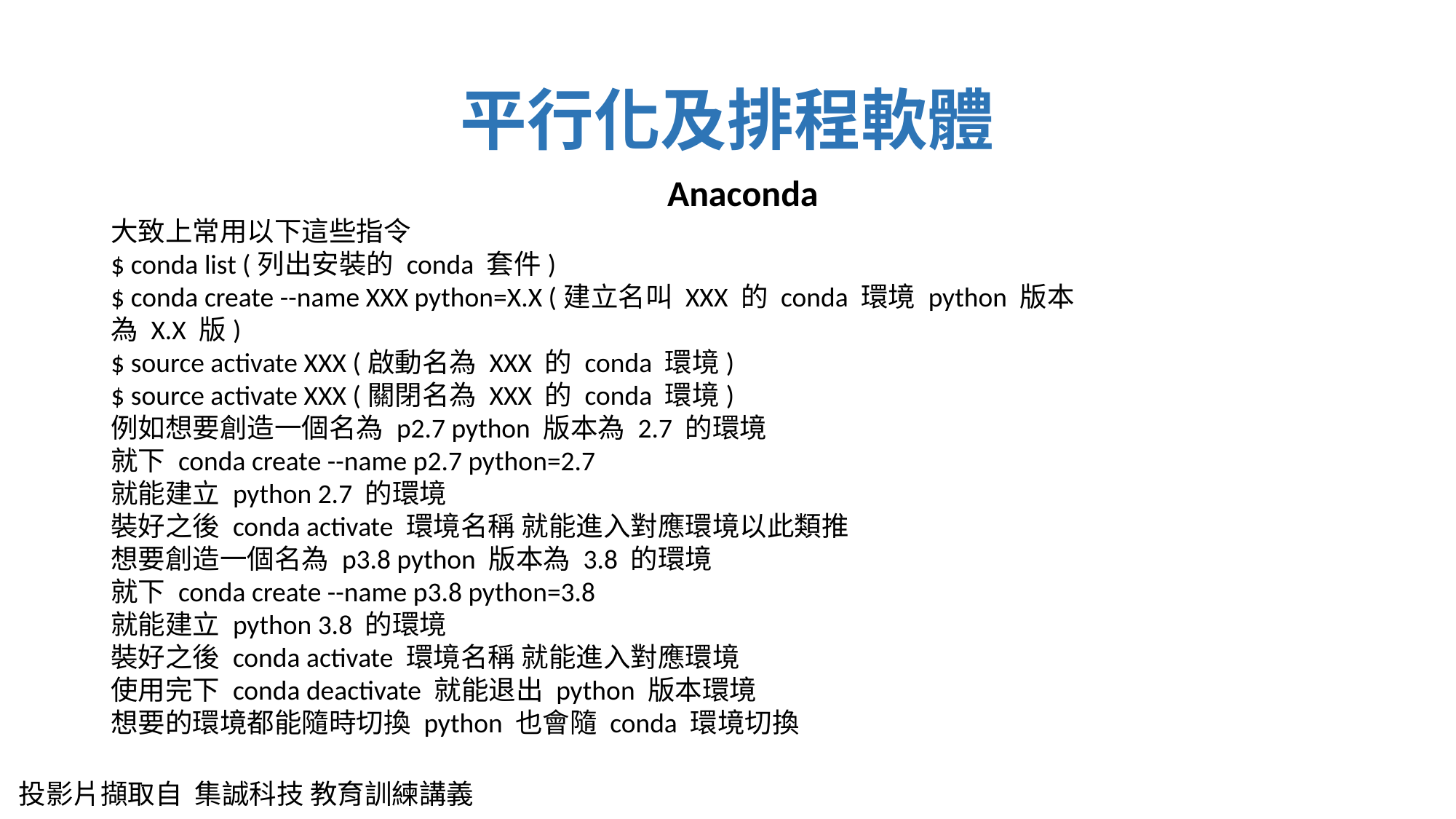

# 平行化及排程軟體

Anaconda
大致上常用以下這些指令
$ conda list (列出安裝的 conda 套件)
$ conda create --name XXX python=X.X (建立名叫 XXX 的 conda 環境 python 版本
為 X.X 版)
$ source activate XXX (啟動名為 XXX 的 conda 環境)
$ source activate XXX (關閉名為 XXX 的 conda 環境)
例如想要創造一個名為 p2.7 python 版本為 2.7 的環境
就下 conda create --name p2.7 python=2.7
就能建立 python 2.7 的環境
裝好之後 conda activate 環境名稱 就能進入對應環境以此類推
想要創造一個名為 p3.8 python 版本為 3.8 的環境
就下 conda create --name p3.8 python=3.8
就能建立 python 3.8 的環境
裝好之後 conda activate 環境名稱 就能進入對應環境
使用完下 conda deactivate 就能退出 python 版本環境
想要的環境都能隨時切換 python 也會隨 conda 環境切換

投影片擷取自  集誠科技 教育訓練講義